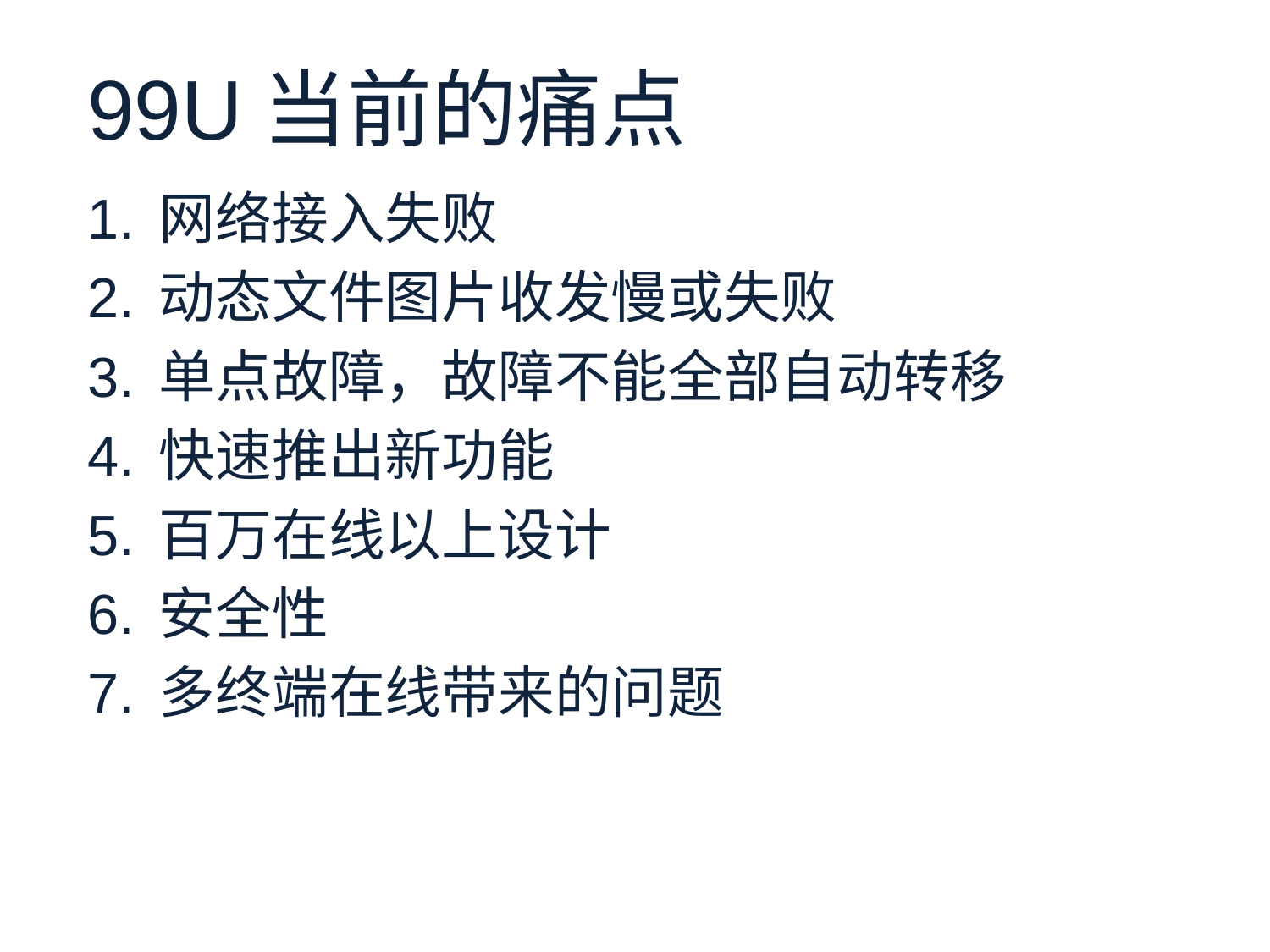

# 99U当前的痛点
网络接入失败
动态文件图片收发慢或失败
单点故障，故障不能全部自动转移
快速推出新功能
百万在线以上设计
安全性
多终端在线带来的问题